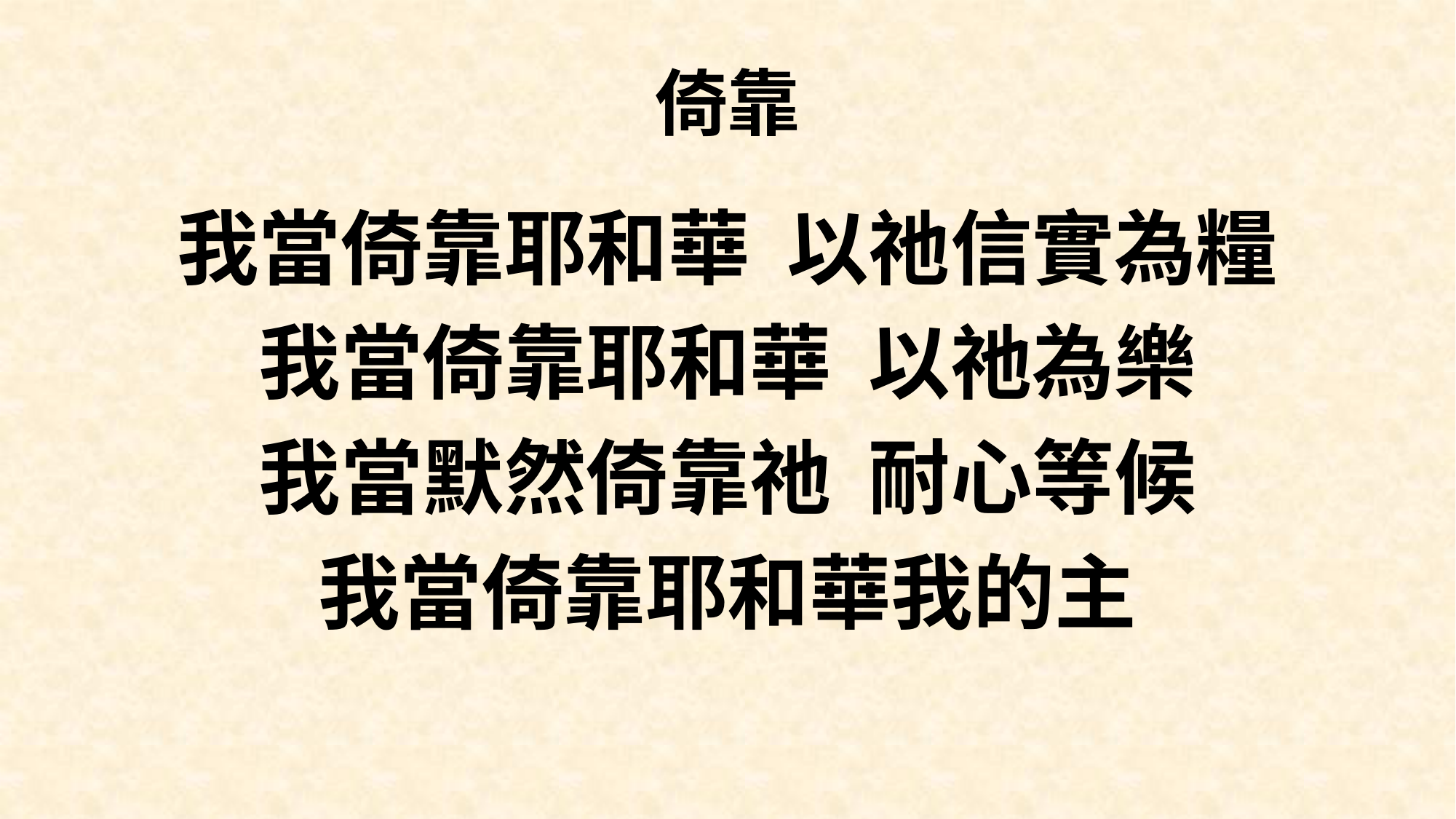

# 倚靠
我當倚靠耶和華  以祂信實為糧
我當倚靠耶和華  以祂為樂
我當默然倚靠祂  耐心等候
我當倚靠耶和華我的主